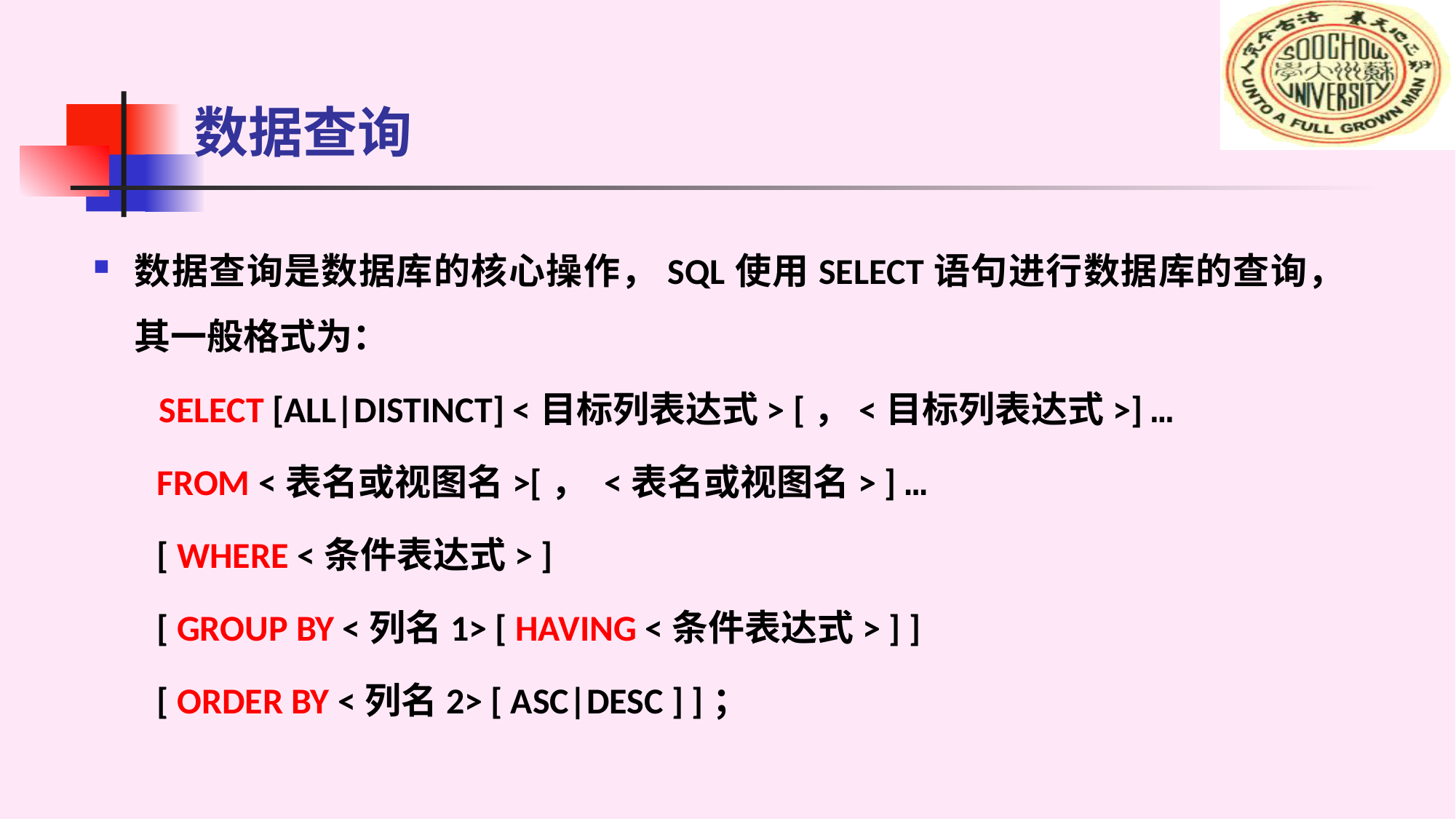

# 数据查询
数据查询是数据库的核心操作，SQL使用SELECT语句进行数据库的查询，其一般格式为：
        SELECT [ALL|DISTINCT] <目标列表达式> [，<目标列表达式>] …
FROM <表名或视图名>[， <表名或视图名> ] …
[ WHERE <条件表达式> ]
[ GROUP BY <列名1> [ HAVING <条件表达式> ] ]
[ ORDER BY <列名2> [ ASC|DESC ] ]；